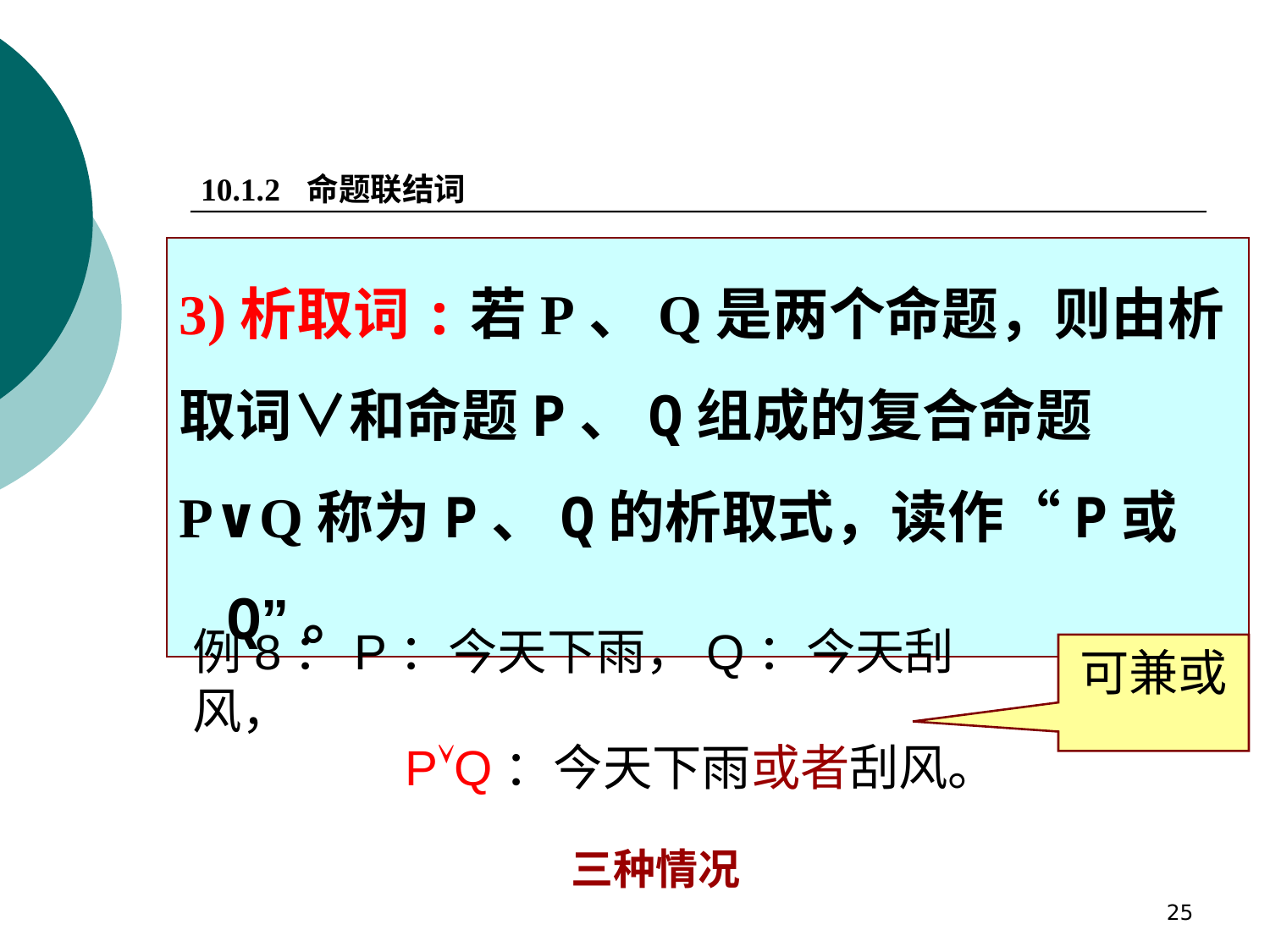

10.1.2 命题联结词
3)析取词:若P、Q是两个命题，则由析
取词∨和命题P、Q组成的复合命题
P∨Q称为P、Q的析取式，读作“P或Q”。
例8：P：今天下雨，Q：今天刮风，
可兼或
 P∨Q：今天下雨或者刮风。
三种情况
25